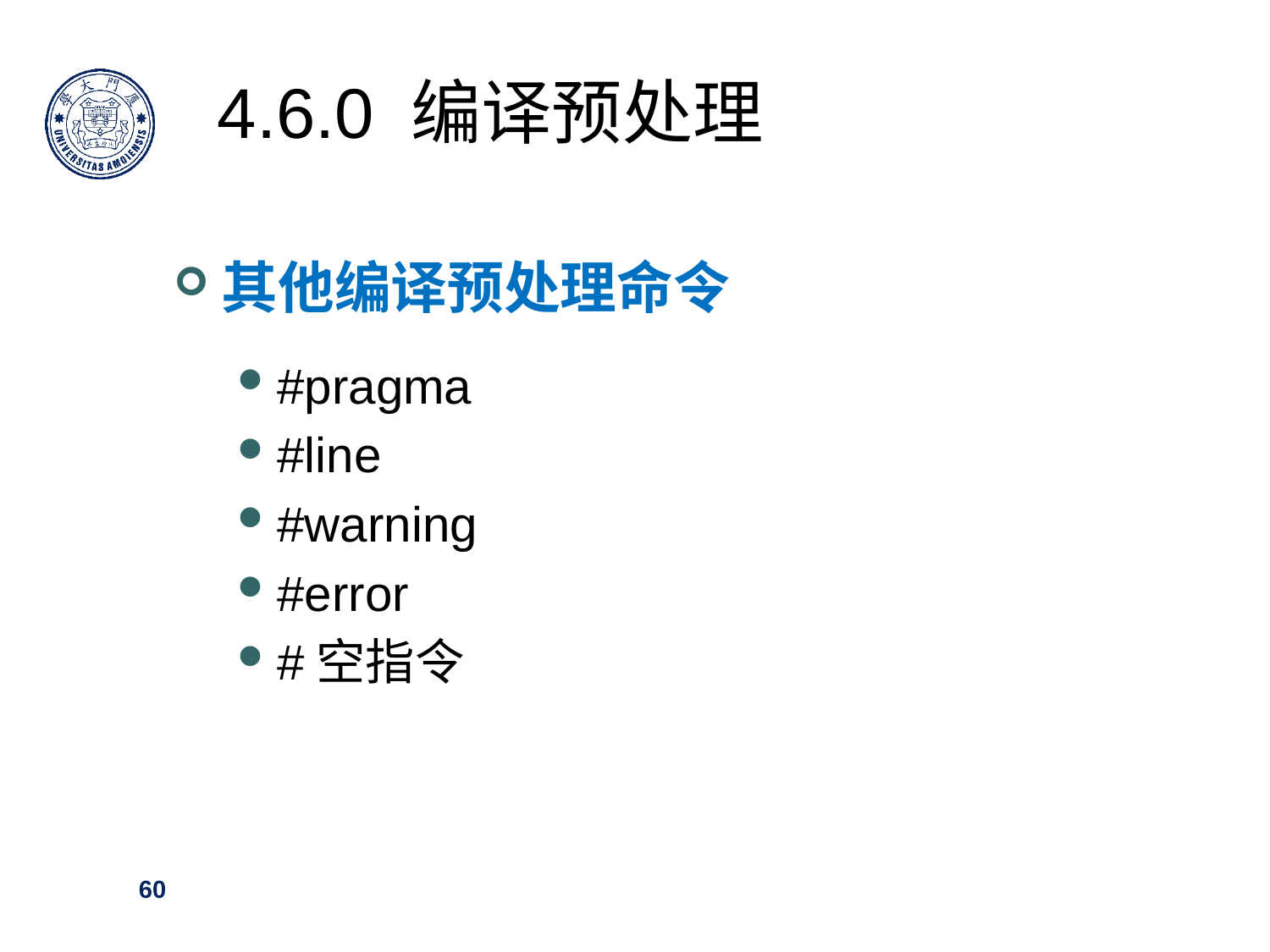

4.6.0 编译预处理
其他编译预处理命令

#pragma
#line
#warning
#error
#空指令

60